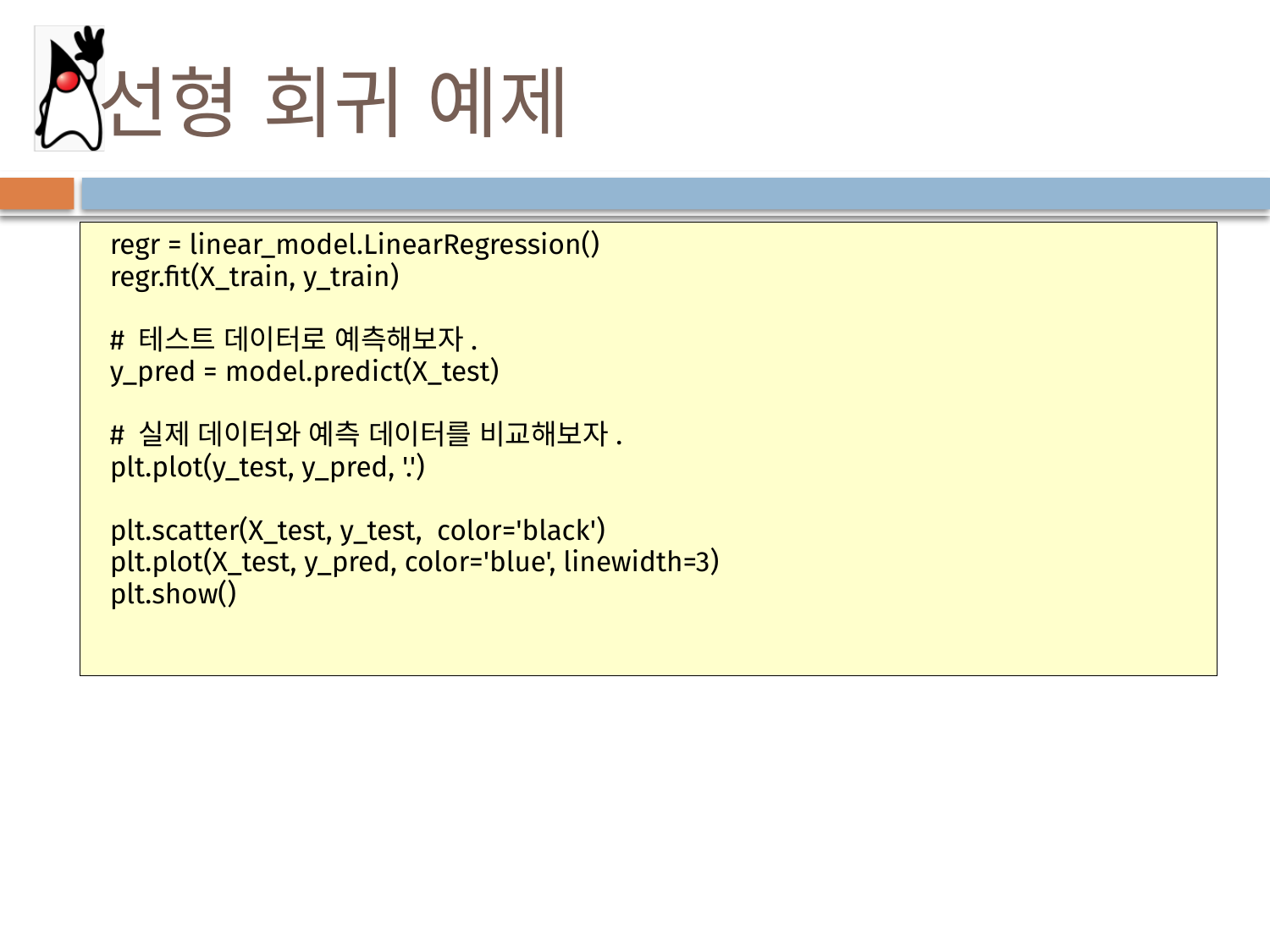

# 선형 회귀 예제
regr = linear_model.LinearRegression()
regr.fit(X_train, y_train)

# 테스트 데이터로 예측해보자.
y_pred = model.predict(X_test)

# 실제 데이터와 예측 데이터를 비교해보자.
plt.plot(y_test, y_pred, '.')

plt.scatter(X_test, y_test,  color='black')
plt.plot(X_test, y_pred, color='blue', linewidth=3)
plt.show()